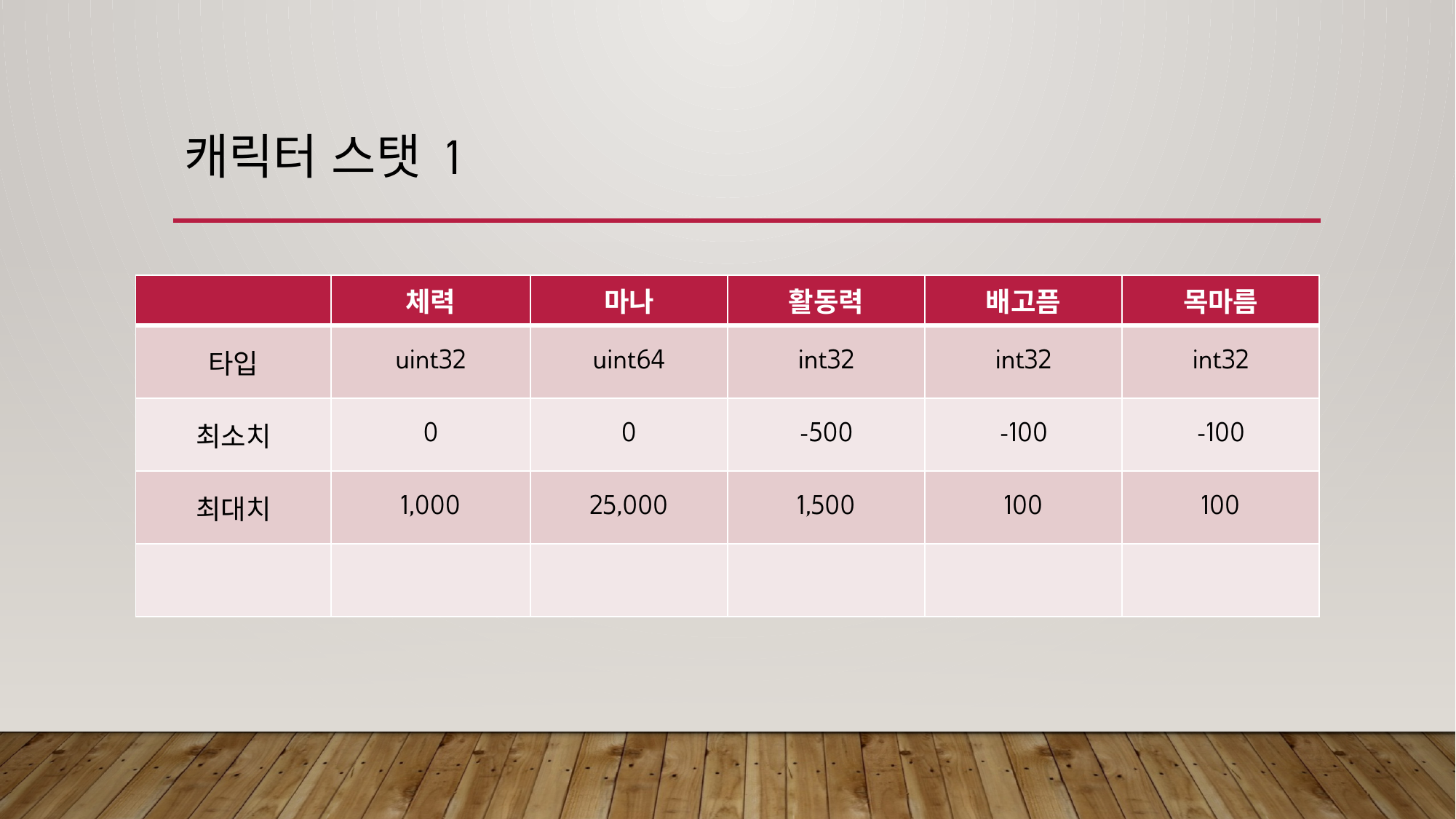

# 캐릭터 스탯 1
|  | 체력 | 마나 | 활동력 | 배고픔 | 목마름 |
| --- | --- | --- | --- | --- | --- |
| 타입 | uint32 | uint64 | int32 | int32 | int32 |
| 최소치 | 0 | 0 | -500 | -100 | -100 |
| 최대치 | 1,000 | 25,000 | 1,500 | 100 | 100 |
|  |  |  |  |  |  |